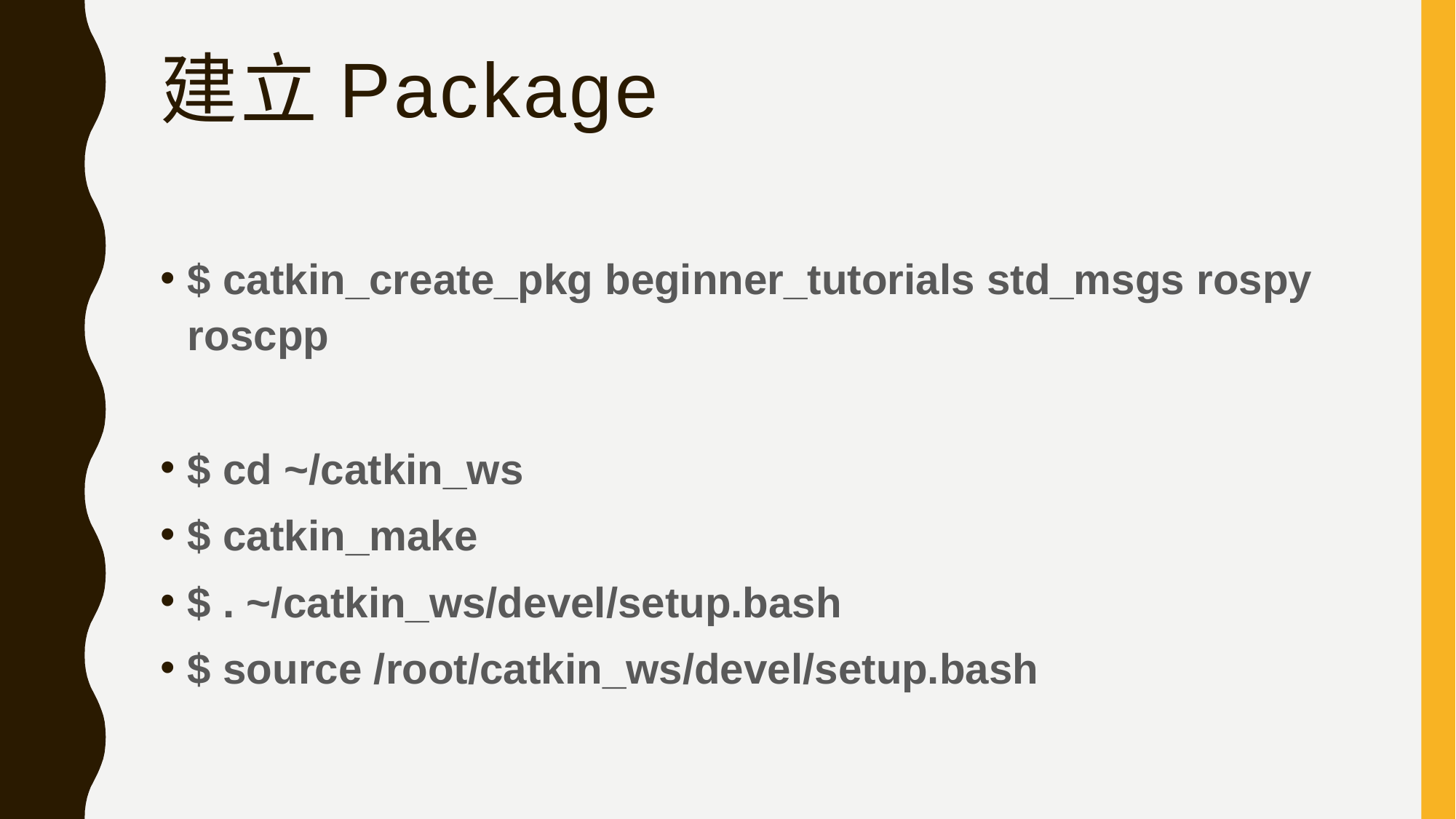

# 建立Package
$ catkin_create_pkg beginner_tutorials std_msgs rospy roscpp

$ cd ~/catkin_ws
$ catkin_make
$ . ~/catkin_ws/devel/setup.bash
$ source /root/catkin_ws/devel/setup.bash